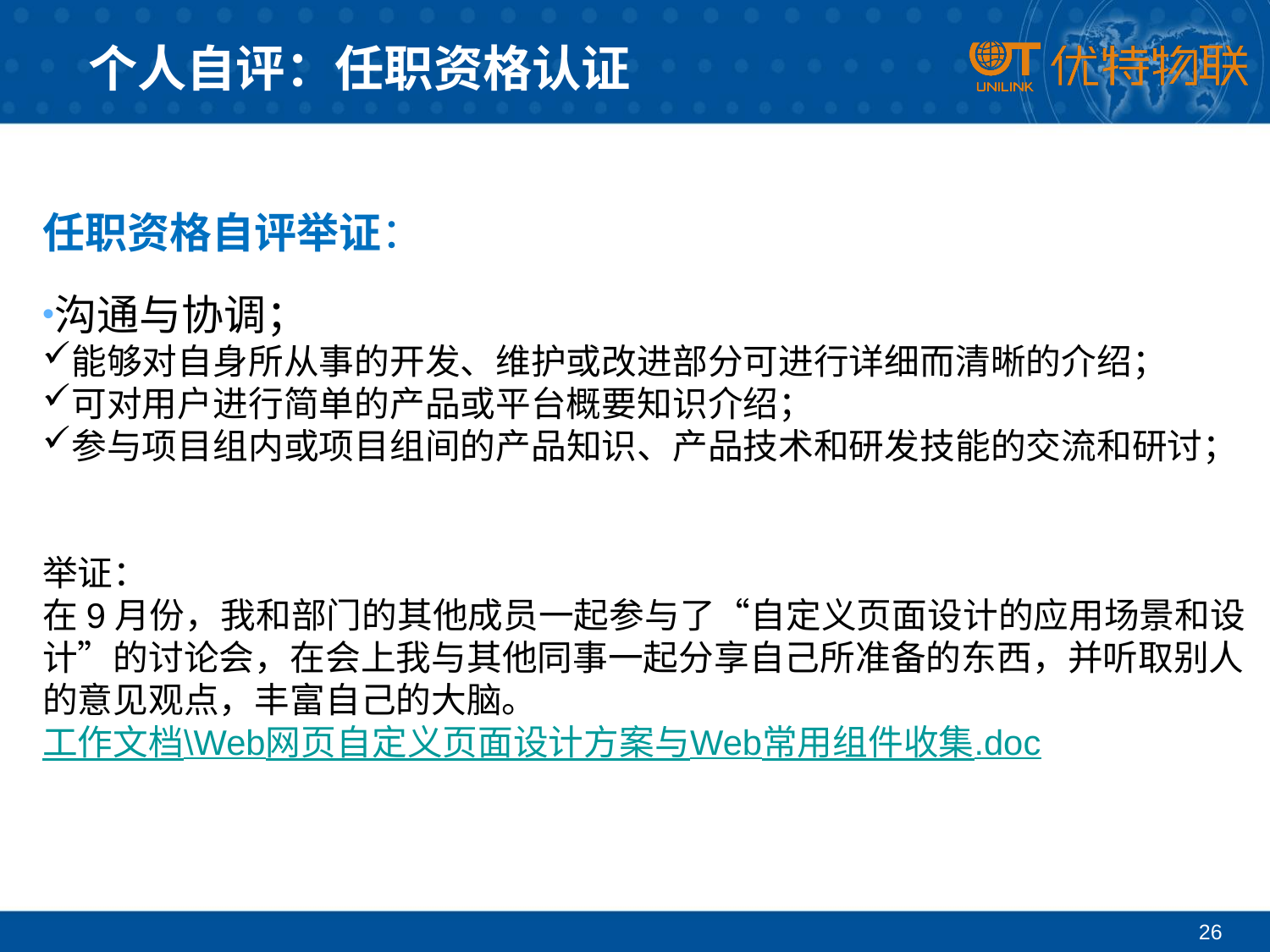

# 个人自评：任职资格认证
任职资格自评举证：
沟通与协调；
能够对自身所从事的开发、维护或改进部分可进行详细而清晰的介绍；
可对用户进行简单的产品或平台概要知识介绍；
参与项目组内或项目组间的产品知识、产品技术和研发技能的交流和研讨；

举证：
在9月份，我和部门的其他成员一起参与了“自定义页面设计的应用场景和设计”的讨论会，在会上我与其他同事一起分享自己所准备的东西，并听取别人的意见观点，丰富自己的大脑。
工作文档\Web网页自定义页面设计方案与Web常用组件收集.doc
26